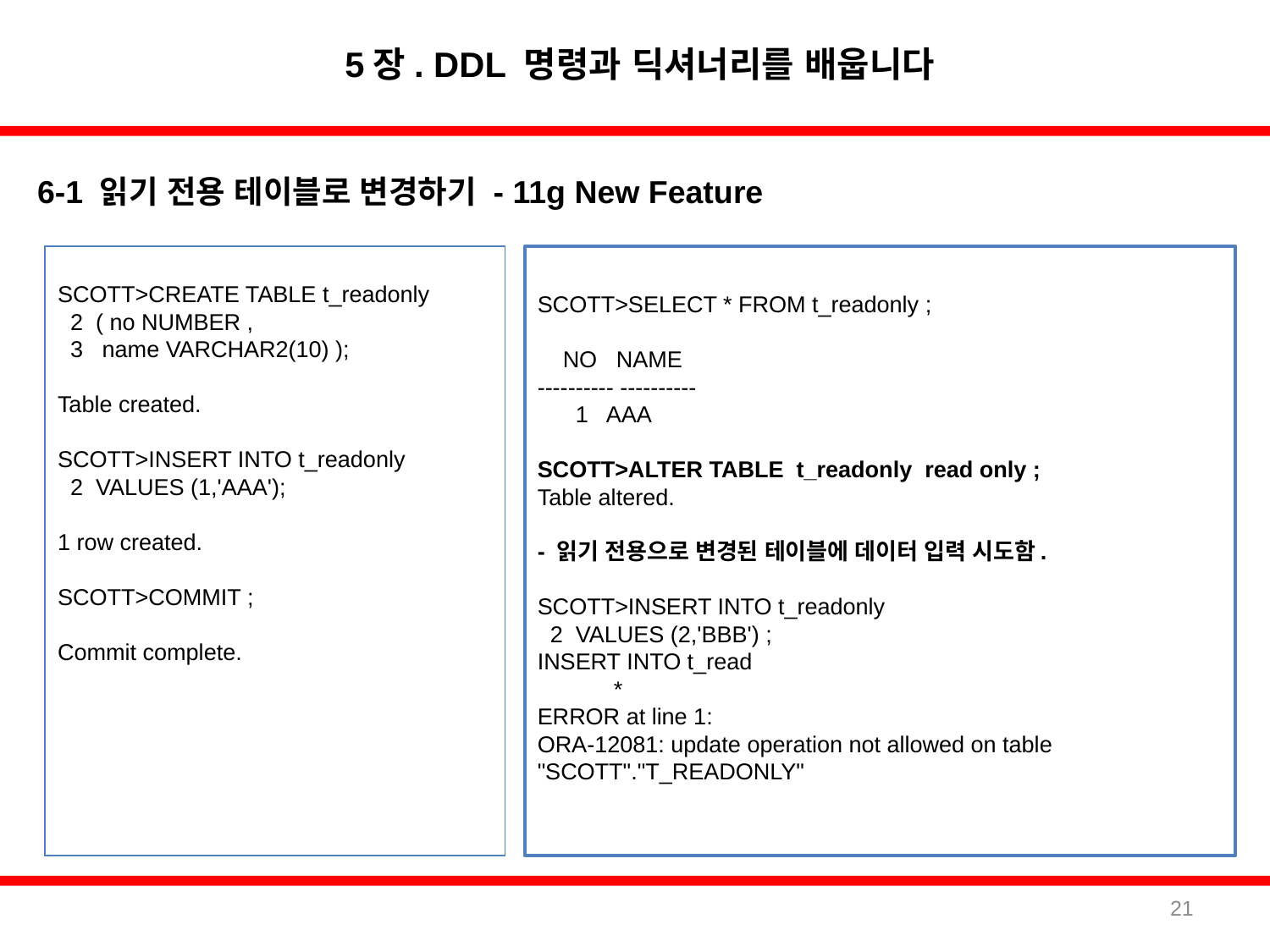

5장. DDL 명령과 딕셔너리를 배웁니다

6-1 읽기 전용 테이블로 변경하기 - 11g New Feature

SCOTT>CREATE TABLE t_readonly
  2  ( no NUMBER ,
  3   name VARCHAR2(10) );

Table created.

SCOTT>INSERT INTO t_readonly
  2  VALUES (1,'AAA');

1 row created.

SCOTT>COMMIT ;

Commit complete.

SCOTT>SELECT * FROM t_readonly ;

    NO   NAME
---------- ----------
      1   AAA

SCOTT>ALTER TABLE  t_readonly  read only ;
Table altered.

- 읽기 전용으로 변경된 테이블에 데이터 입력 시도함.

SCOTT>INSERT INTO t_readonly
  2  VALUES (2,'BBB') ;
INSERT INTO t_read
            *
ERROR at line 1:
ORA-12081: update operation not allowed on table "SCOTT"."T_READONLY"

21